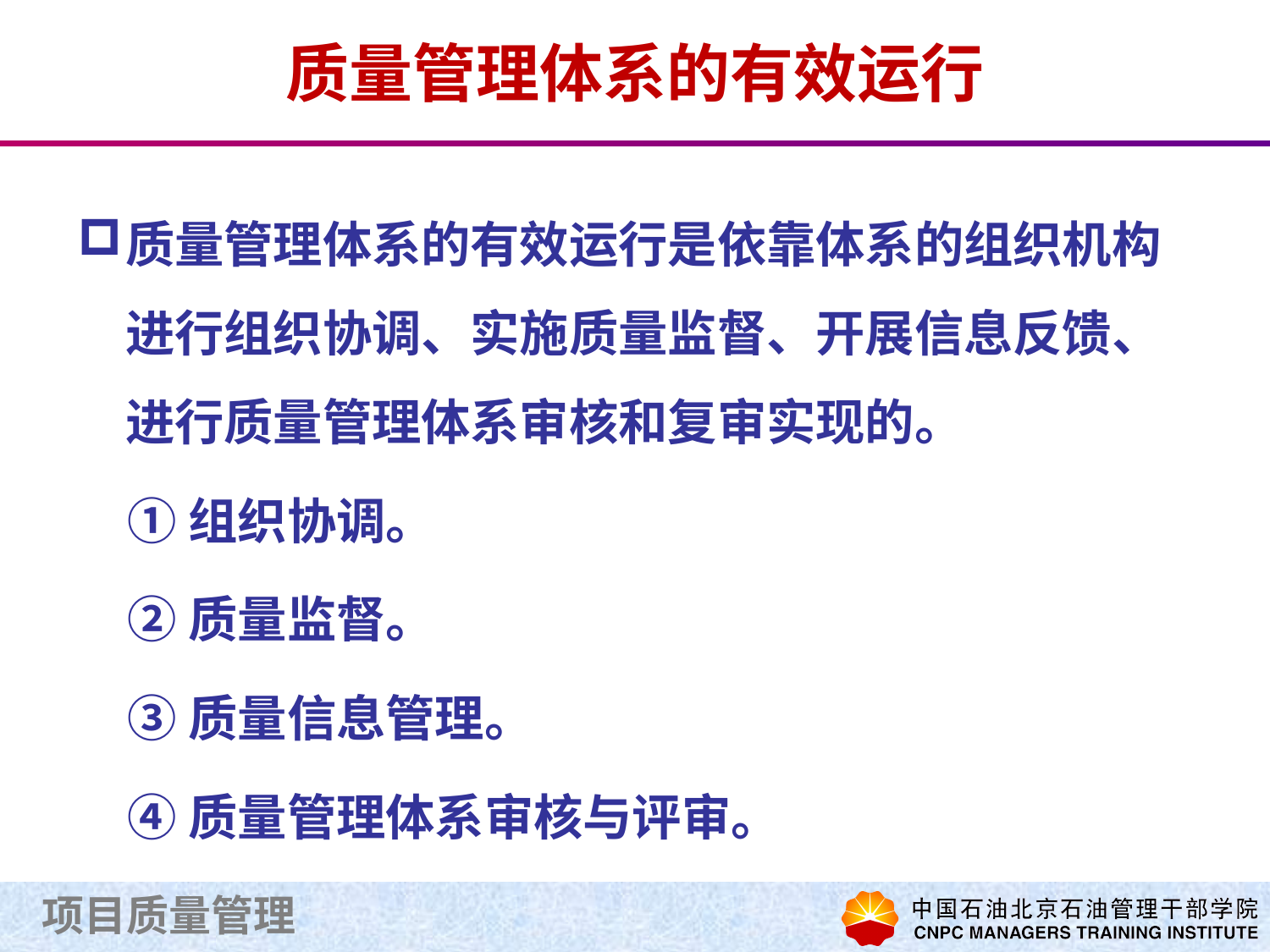

# 质量管理体系的有效运行
质量管理体系的有效运行是依靠体系的组织机构进行组织协调、实施质量监督、开展信息反馈、进行质量管理体系审核和复审实现的。
①组织协调。
②质量监督。
③质量信息管理。
④质量管理体系审核与评审。